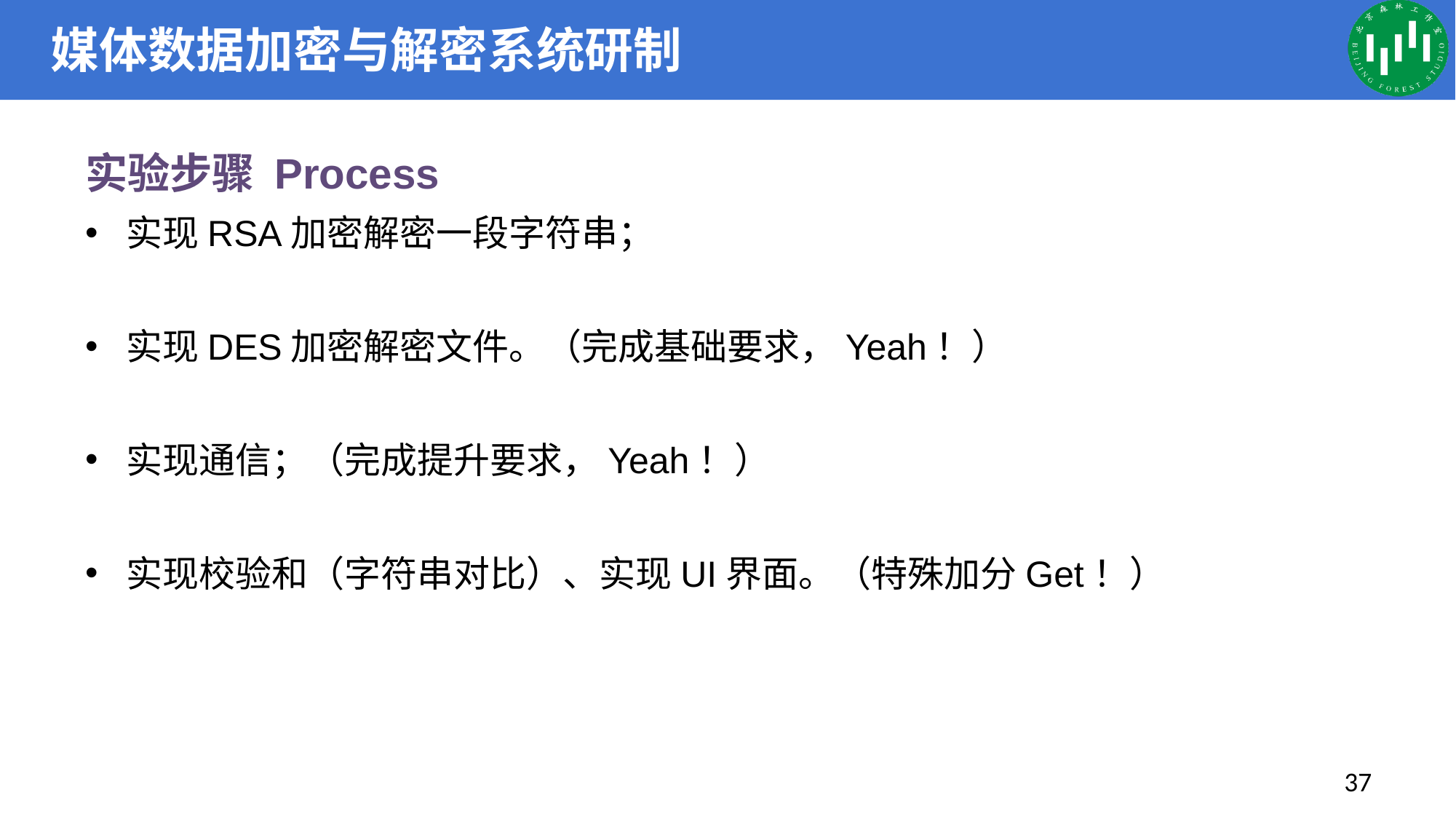

# 媒体数据加密与解密系统研制
实验步骤 Process
实现RSA加密解密一段字符串；

实现DES加密解密文件。（完成基础要求，Yeah！）

实现通信；（完成提升要求，Yeah！）

实现校验和（字符串对比）、实现UI界面。（特殊加分Get！）
37